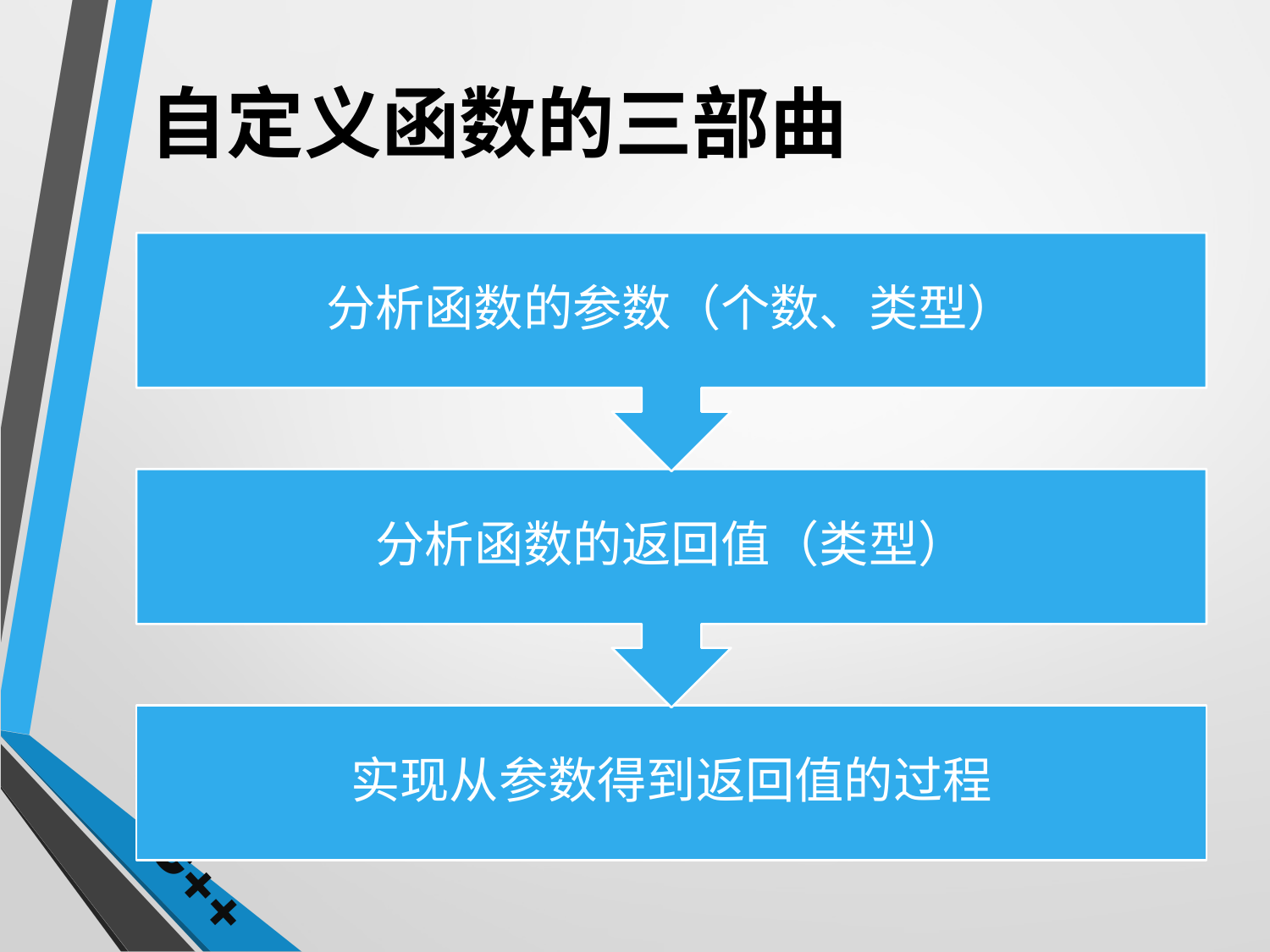

# 自定义函数的三部曲
实现从参数得到返回值的过程
分析函数的返回值（类型）
分析函数的参数（个数、类型）